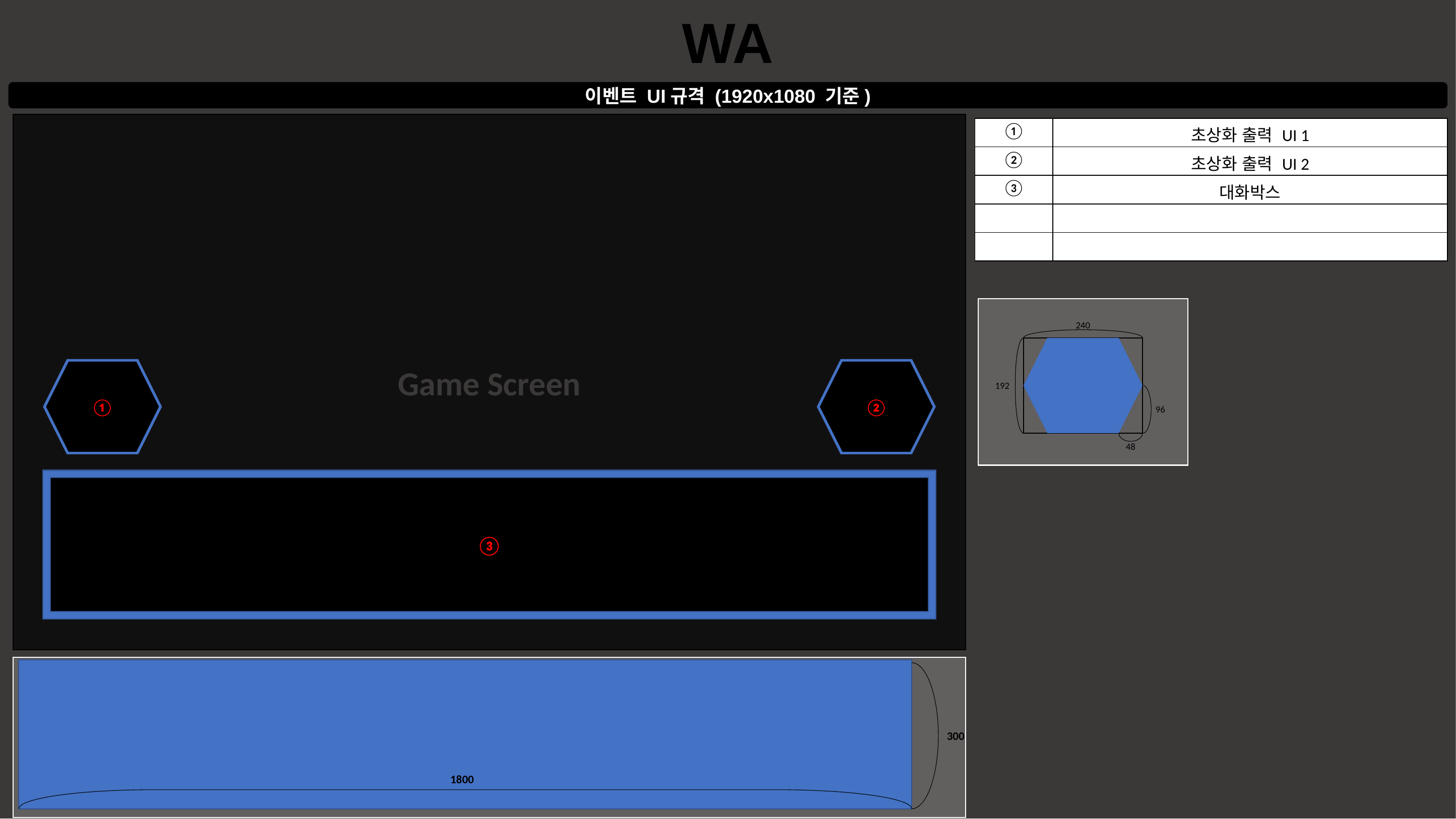

WA
이벤트 UI규격 (1920x1080 기준)
Game Screen
| ① | 초상화 출력 UI 1 |
| --- | --- |
| ② | 초상화 출력 UI 2 |
| ③ | 대화박스 |
|  |  |
|  |  |

240

192

96

48

①
②

③

300
1800